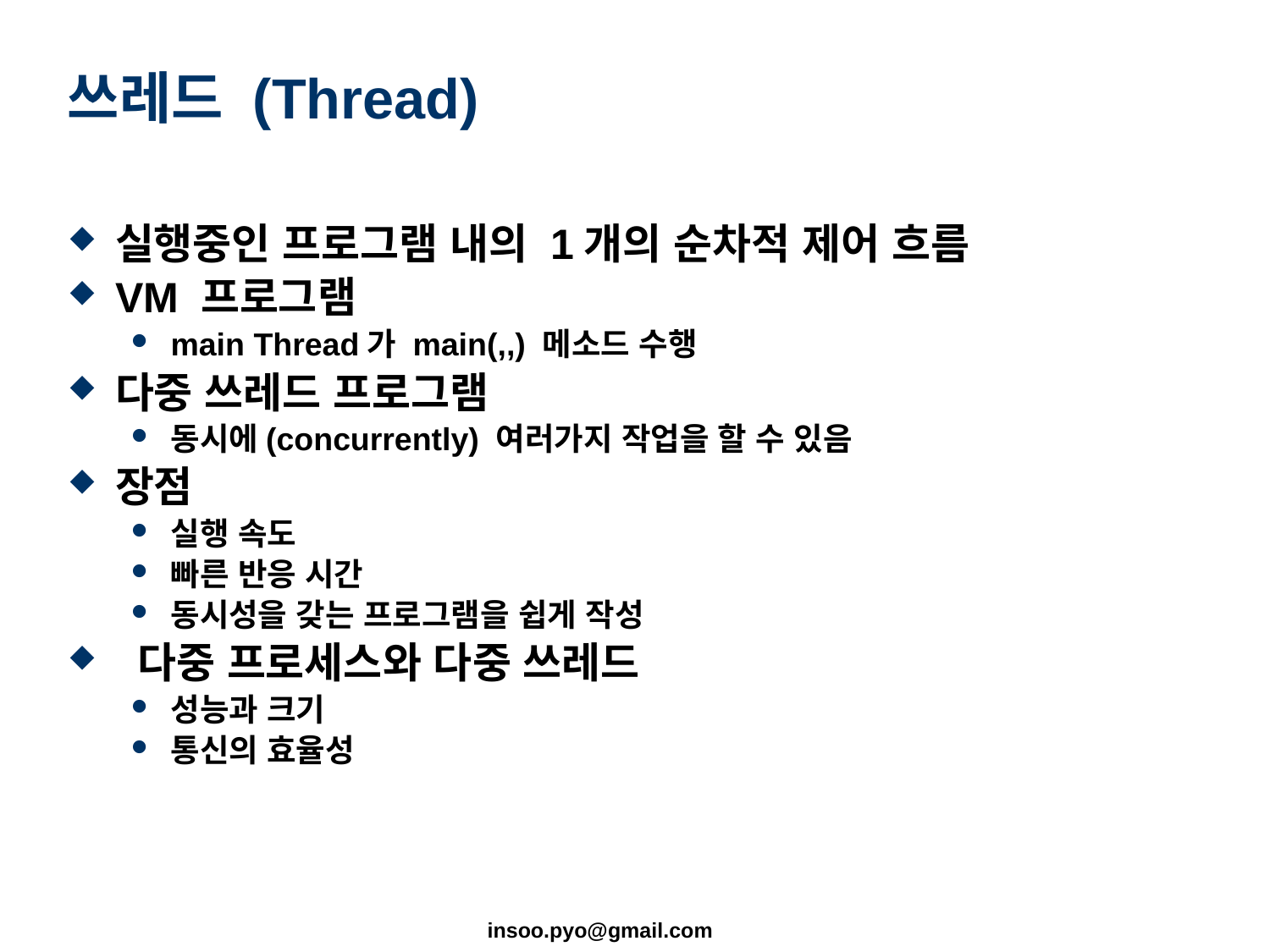

# 쓰레드 (Thread)
실행중인 프로그램 내의 1개의 순차적 제어 흐름
VM 프로그램
main Thread가 main(,,) 메소드 수행
다중 쓰레드 프로그램
동시에(concurrently) 여러가지 작업을 할 수 있음
장점
실행 속도
빠른 반응 시간
동시성을 갖는 프로그램을 쉽게 작성
 다중 프로세스와 다중 쓰레드
성능과 크기
통신의 효율성